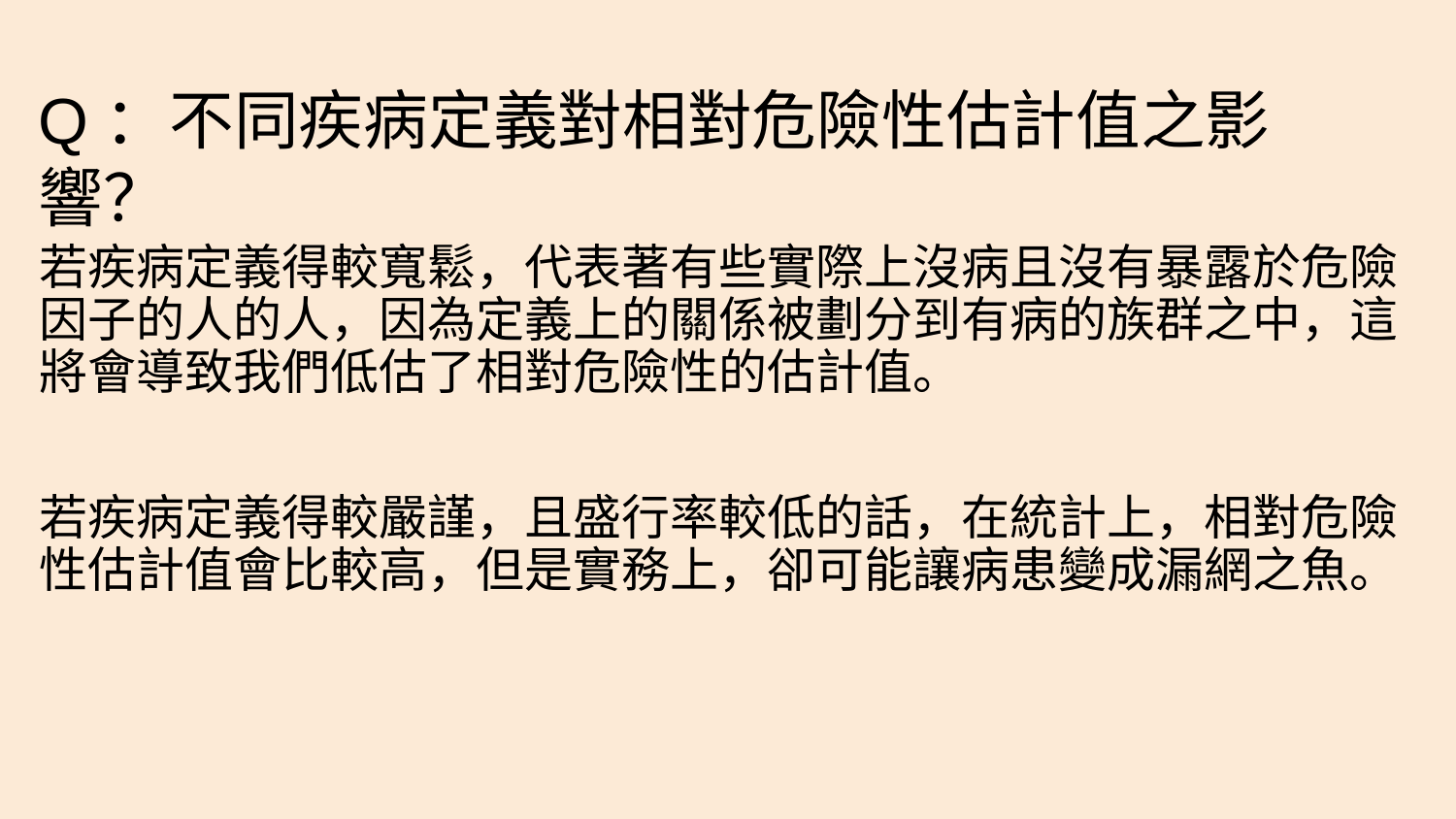

# Q：不同疾病定義對相對危險性估計值之影響？
若疾病定義得較寬鬆，代表著有些實際上沒病且沒有暴露於危險因子的人的人，因為定義上的關係被劃分到有病的族群之中，這將會導致我們低估了相對危險性的估計值。

若疾病定義得較嚴謹，且盛行率較低的話，在統計上，相對危險性估計值會比較高，但是實務上，卻可能讓病患變成漏網之魚。